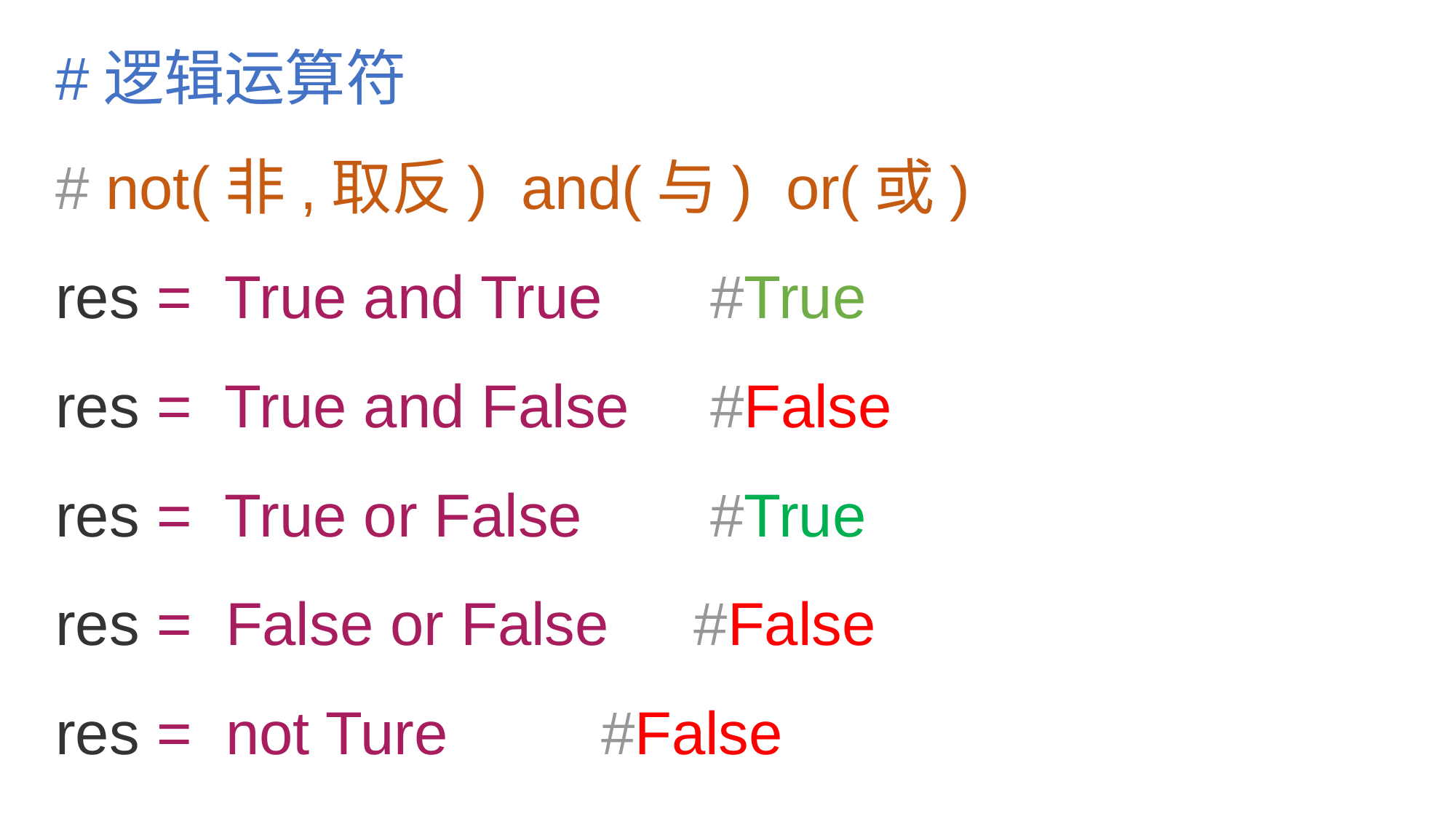

#逻辑运算符
# not(非,取反)  and(与)  or(或)
res =  True and True 	#True
res =  True and False 	#False
res =  True or False    	#True
res =  False or False     #False
res =  not Ture 	     	#False